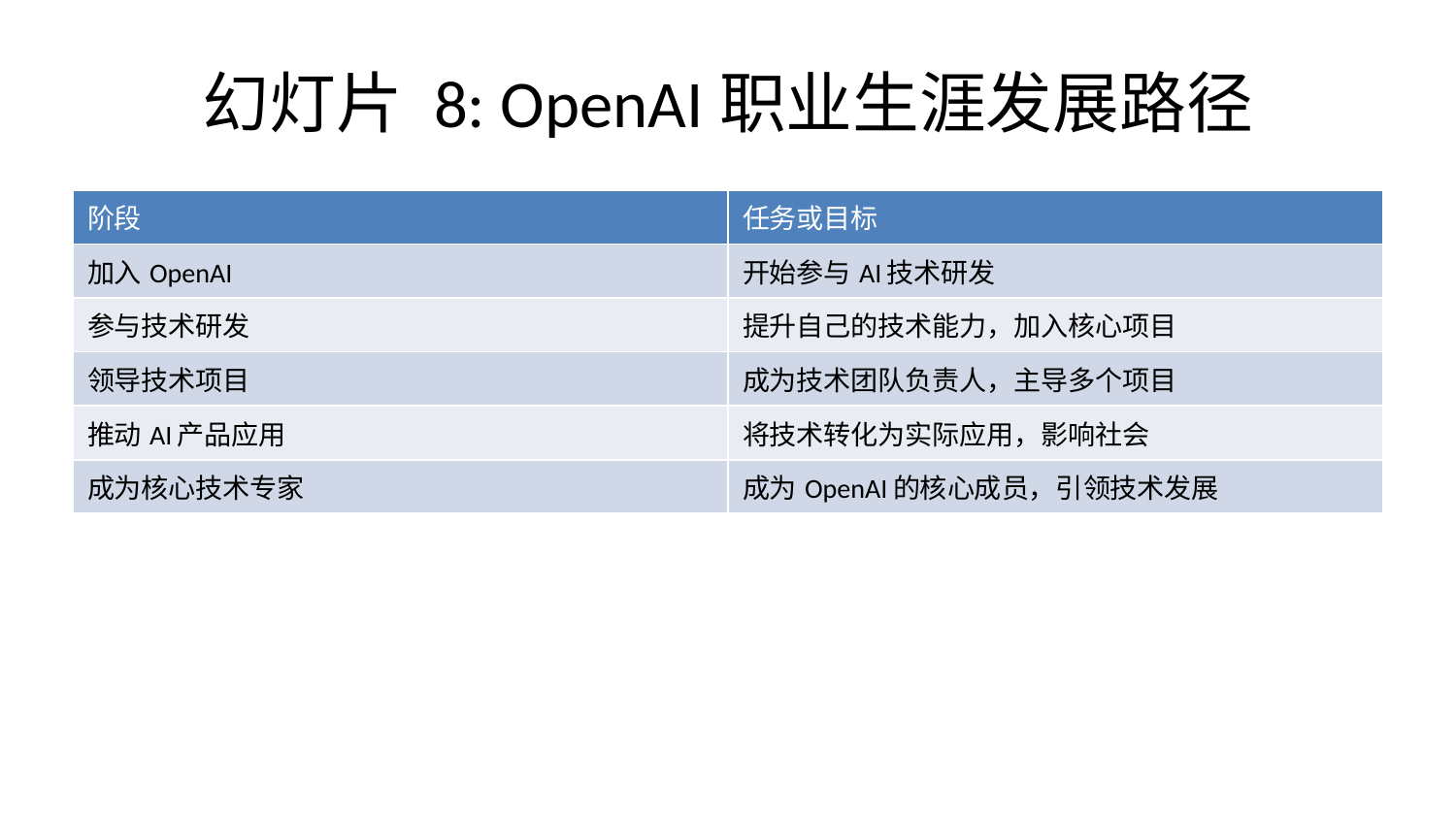

# 幻灯片 8: OpenAI职业生涯发展路径
| 阶段 | 任务或目标 |
| --- | --- |
| 加入OpenAI | 开始参与AI技术研发 |
| 参与技术研发 | 提升自己的技术能力，加入核心项目 |
| 领导技术项目 | 成为技术团队负责人，主导多个项目 |
| 推动AI产品应用 | 将技术转化为实际应用，影响社会 |
| 成为核心技术专家 | 成为OpenAI的核心成员，引领技术发展 |